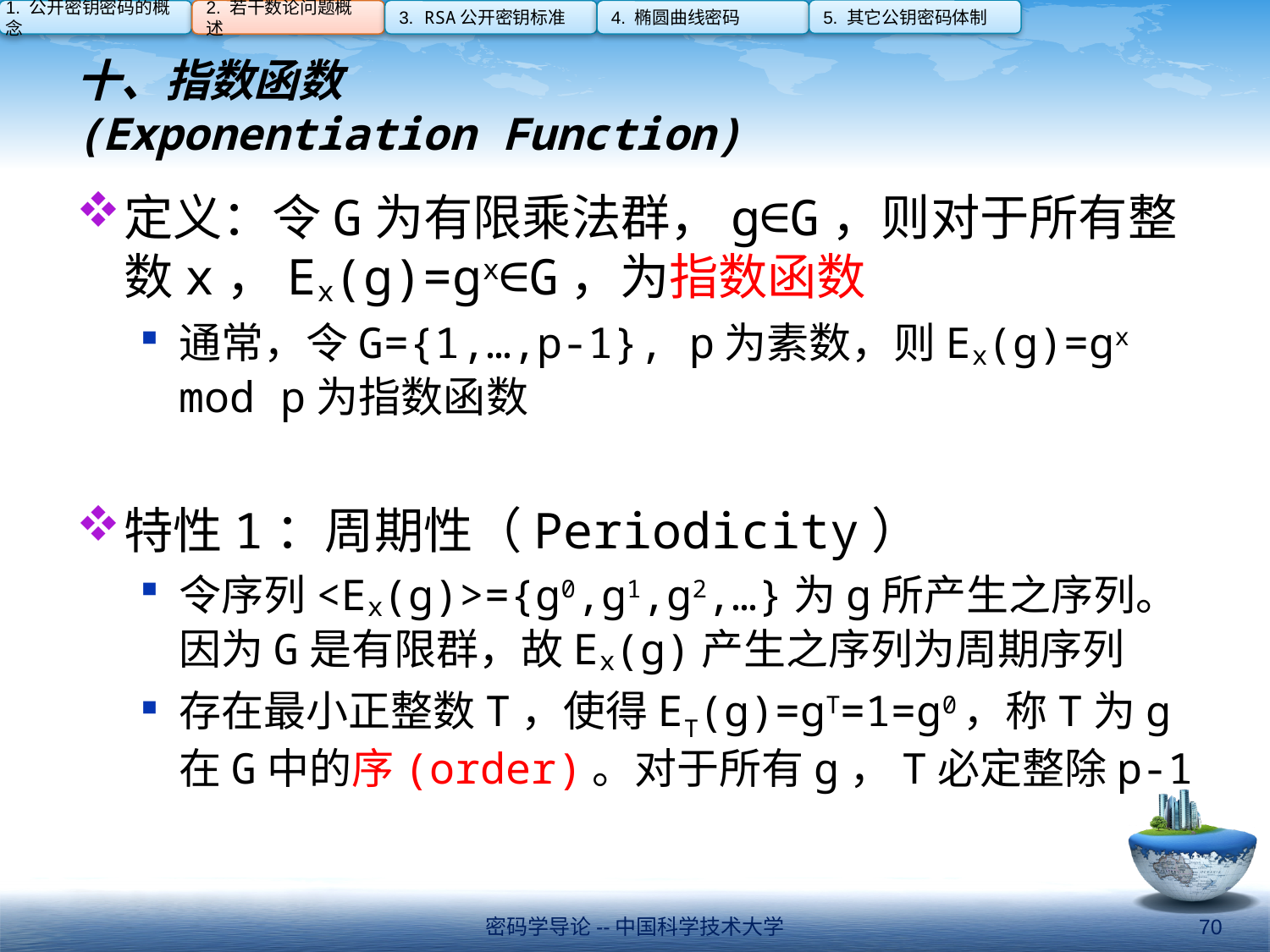

5. 其它公钥密码体制
1. 公开密钥密码的概念
2. 若干数论问题概述
3. RSA公开密钥标准
4. 椭圆曲线密码
# 十、指数函数 (Exponentiation Function)
定义：令G为有限乘法群，g∈G，则对于所有整数x，Ex(g)=gx∈G，为指数函数
通常，令G={1,…,p-1}, p为素数，则Ex(g)=gx mod p为指数函数

特性1：周期性（Periodicity）
令序列<Ex(g)>={g0,g1,g2,…}为g所产生之序列。因为G是有限群，故Ex(g)产生之序列为周期序列
存在最小正整数T，使得ET(g)=gT=1=g0，称T为g在G中的序(order)。对于所有g，T必定整除p-1
密码学导论--中国科学技术大学
70